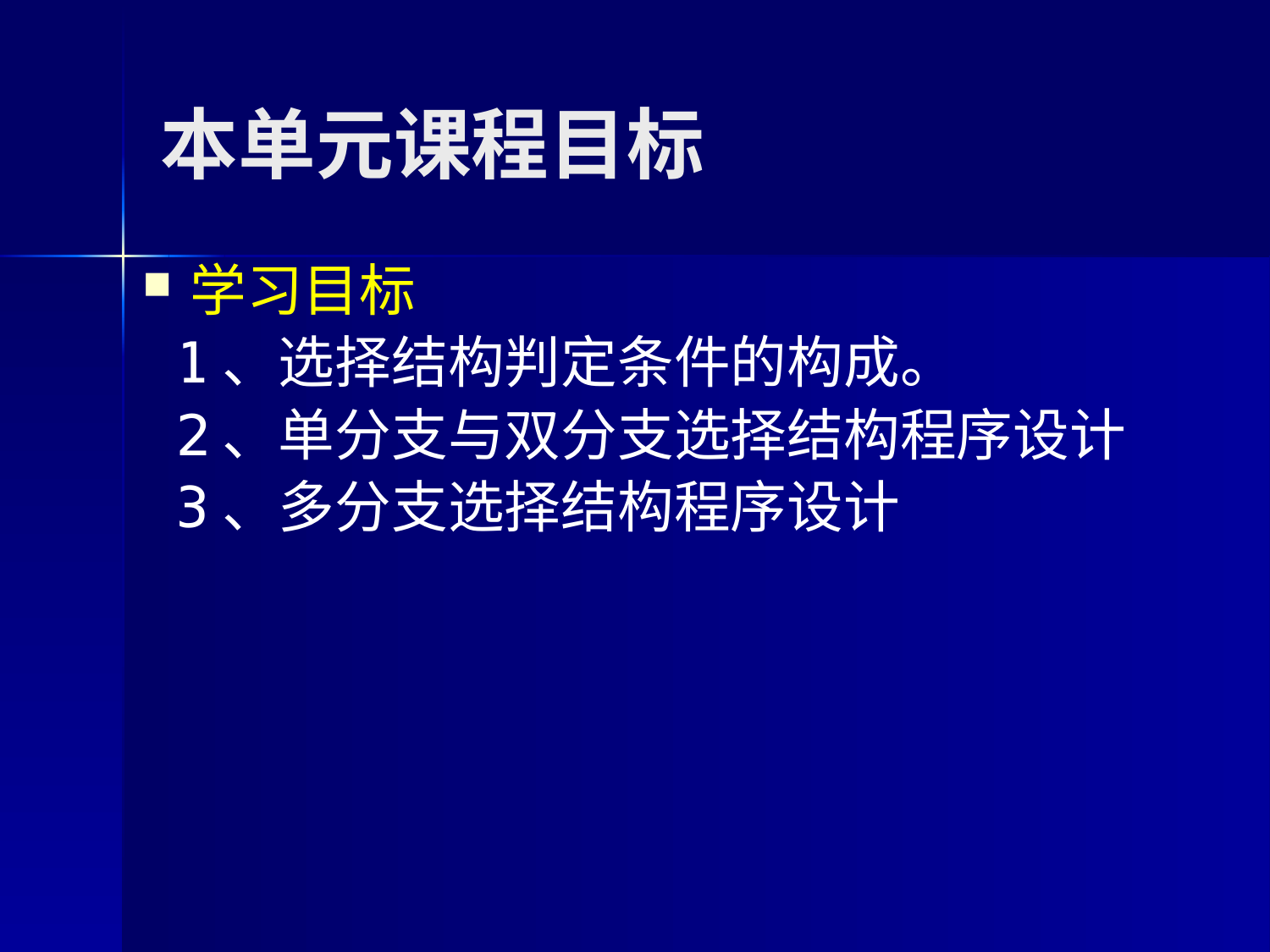

# 本单元课程目标
学习目标
  1、选择结构判定条件的构成。
  2、单分支与双分支选择结构程序设计
  3、多分支选择结构程序设计